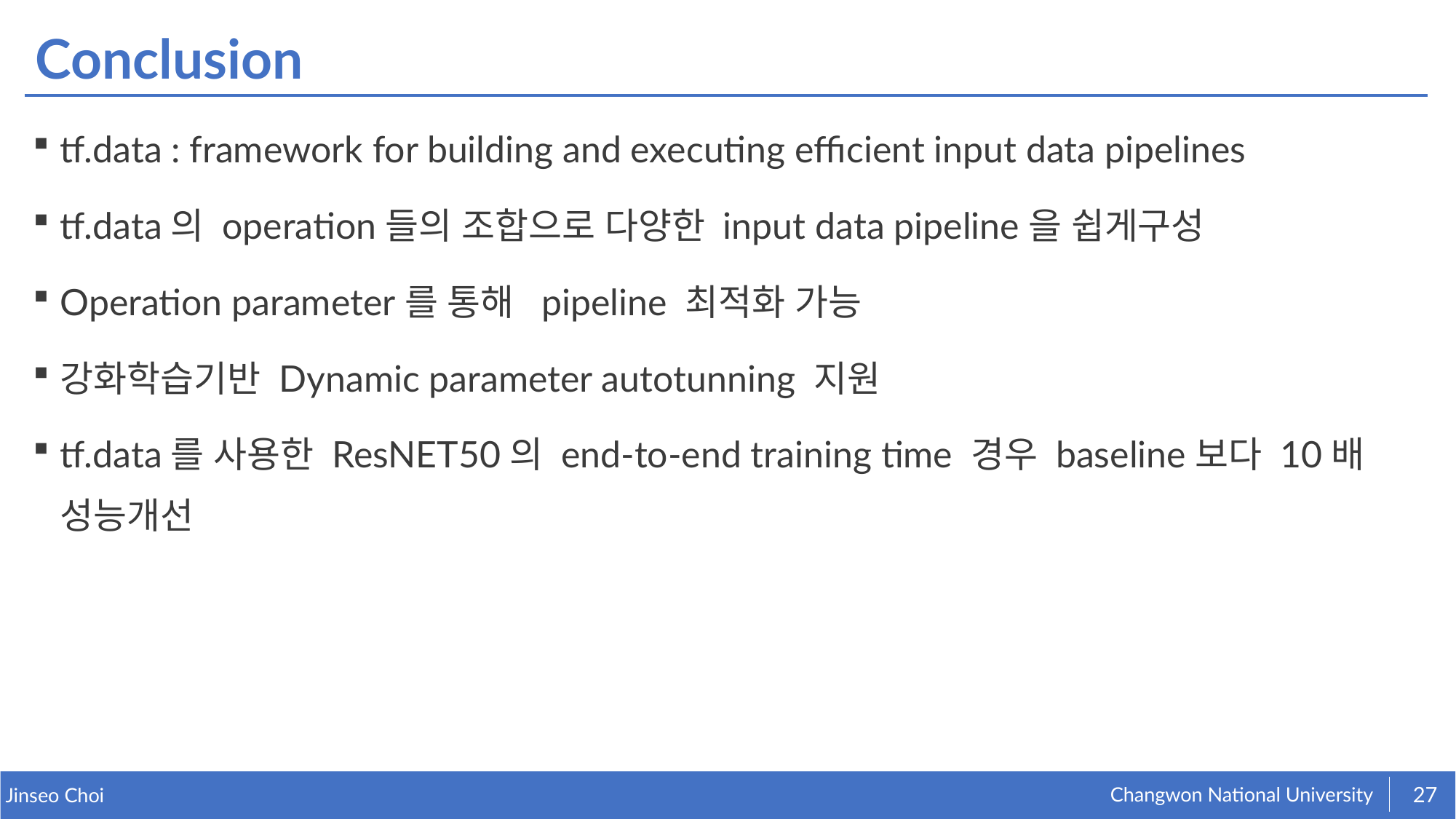

# Conclusion
tf.data : framework for building and executing efficient input data pipelines
tf.data의 operation들의 조합으로 다양한 input data pipeline을 쉽게구성
Operation parameter를 통해  pipeline 최적화 가능
강화학습기반 Dynamic parameter autotunning 지원
tf.data를 사용한 ResNET50의 end-to-end training time 경우 baseline보다 10배 성능개선

27